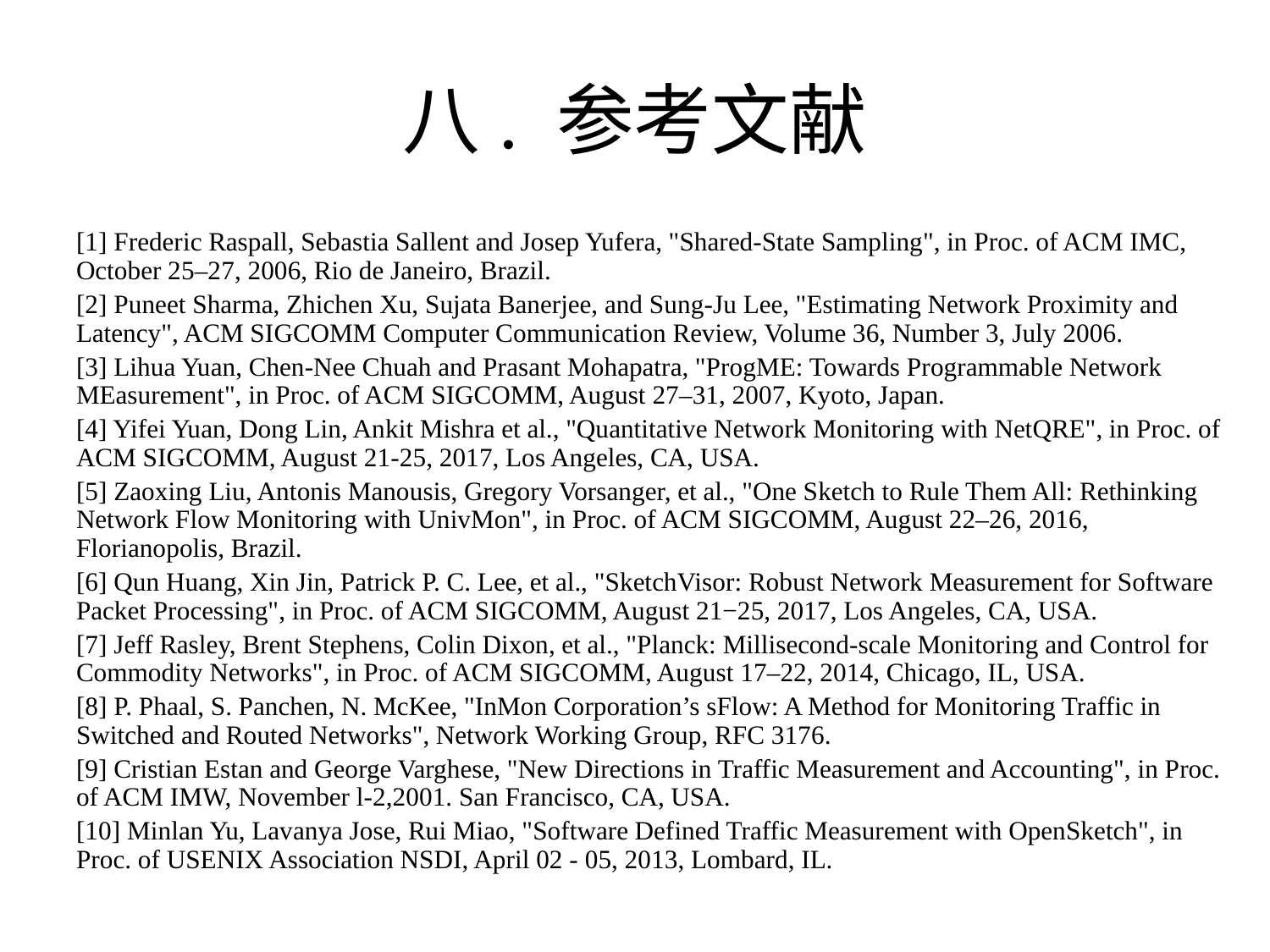

# 八. 参考文献
[1] Frederic Raspall, Sebastia Sallent and Josep Yufera, "Shared-State Sampling", in Proc. of ACM IMC, October 25–27, 2006, Rio de Janeiro, Brazil.
[2] Puneet Sharma, Zhichen Xu, Sujata Banerjee, and Sung-Ju Lee, "Estimating Network Proximity and Latency", ACM SIGCOMM Computer Communication Review, Volume 36, Number 3, July 2006.
[3] Lihua Yuan, Chen-Nee Chuah and Prasant Mohapatra, "ProgME: Towards Programmable Network MEasurement", in Proc. of ACM SIGCOMM, August 27–31, 2007, Kyoto, Japan.
[4] Yifei Yuan, Dong Lin, Ankit Mishra et al., "Quantitative Network Monitoring with NetQRE", in Proc. of ACM SIGCOMM, August 21-25, 2017, Los Angeles, CA, USA.
[5] Zaoxing Liu, Antonis Manousis, Gregory Vorsanger, et al., "One Sketch to Rule Them All: Rethinking Network Flow Monitoring with UnivMon", in Proc. of ACM SIGCOMM, August 22–26, 2016, Florianopolis, Brazil.
[6] Qun Huang, Xin Jin, Patrick P. C. Lee, et al., "SketchVisor: Robust Network Measurement for Software Packet Processing", in Proc. of ACM SIGCOMM, August 21−25, 2017, Los Angeles, CA, USA.
[7] Jeff Rasley, Brent Stephens, Colin Dixon, et al., "Planck: Millisecond-scale Monitoring and Control for Commodity Networks", in Proc. of ACM SIGCOMM, August 17–22, 2014, Chicago, IL, USA.
[8] P. Phaal, S. Panchen, N. McKee, "InMon Corporation’s sFlow: A Method for Monitoring Traffic in Switched and Routed Networks", Network Working Group, RFC 3176.
[9] Cristian Estan and George Varghese, "New Directions in Traffic Measurement and Accounting", in Proc. of ACM IMW, November l-2,2001. San Francisco, CA, USA.
[10] Minlan Yu, Lavanya Jose, Rui Miao, "Software Defined Traffic Measurement with OpenSketch", in Proc. of USENIX Association NSDI, April 02 - 05, 2013, Lombard, IL.